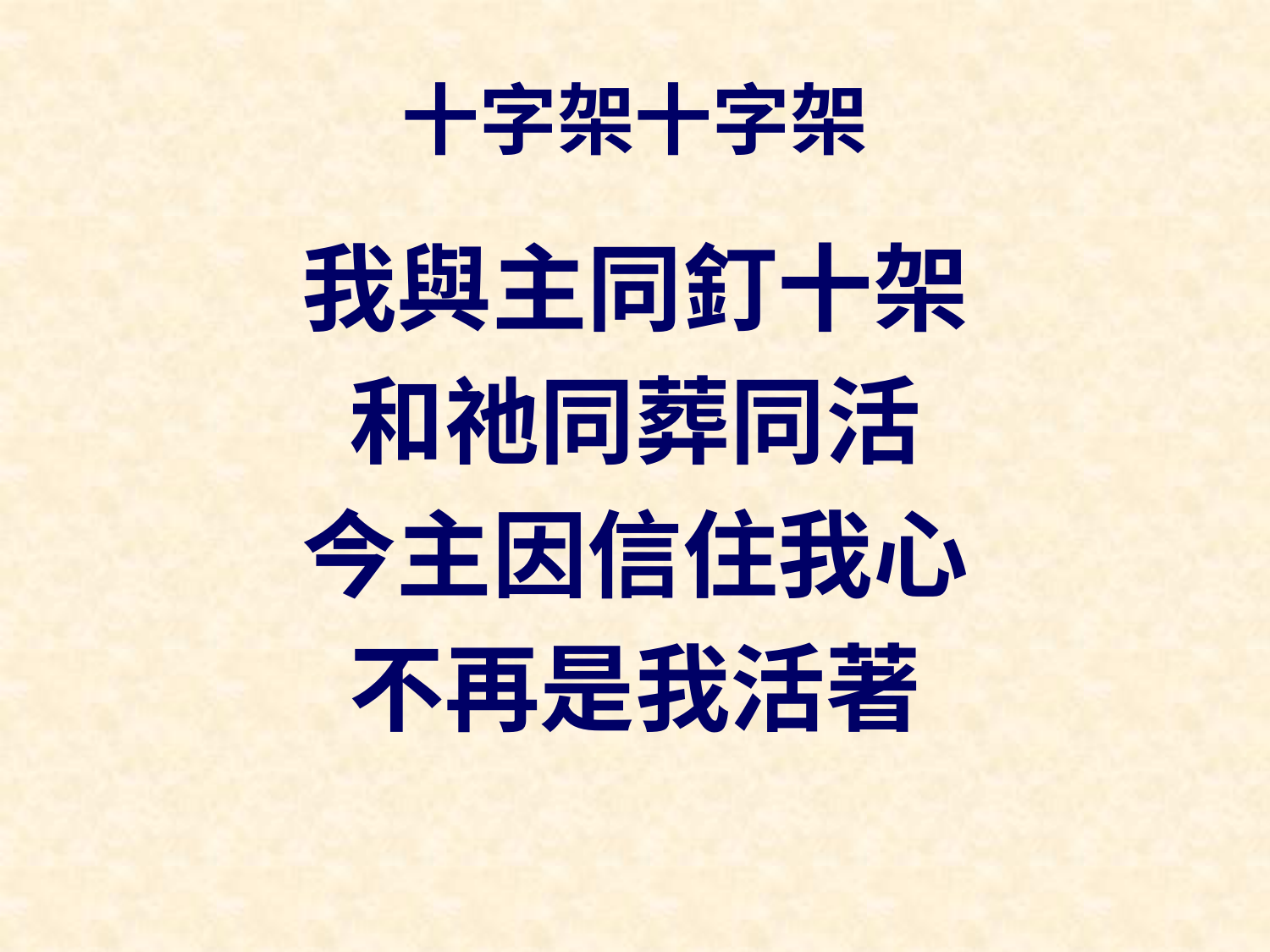

# 十字架十字架
我與主同釘十架
和祂同葬同活
今主因信住我心
不再是我活著